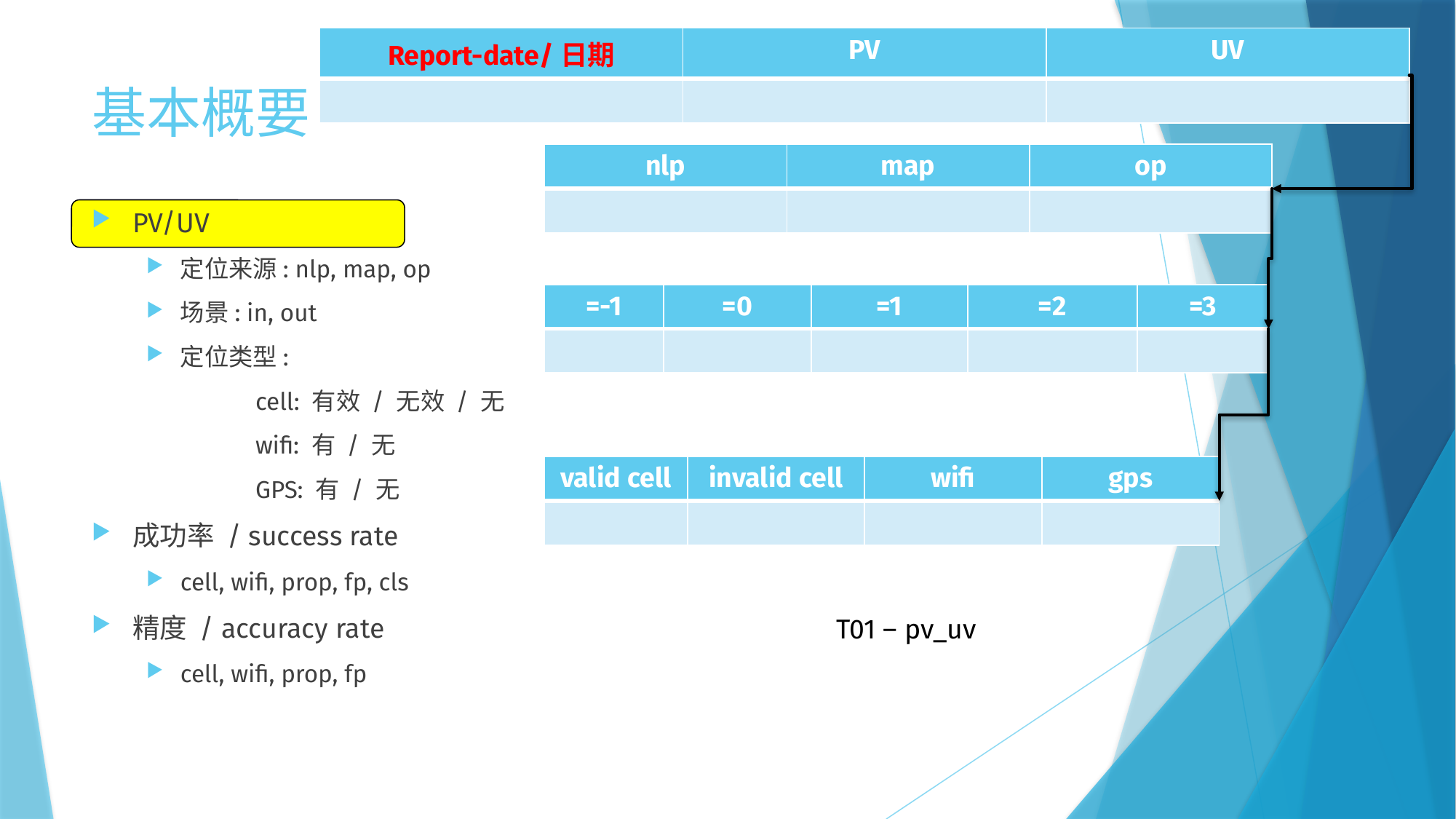

| Report-date/日期 | PV | UV |
| --- | --- | --- |
|  |  |  |
# 基本概要
| nlp | map | op |
| --- | --- | --- |
|  |  |  |

PV/UV
定位来源: nlp, map, op
场景: in, out
定位类型:
	cell: 有效 / 无效 / 无
	wifi: 有 / 无
	GPS: 有 / 无
成功率 / success rate
cell, wifi, prop, fp, cls
精度 / accuracy rate
cell, wifi, prop, fp
| =-1 | =0 | =1 | =2 | =3 |
| --- | --- | --- | --- | --- |
|  |  |  |  |  |
| valid cell | invalid cell | wifi | gps |
| --- | --- | --- | --- |
|  |  |  |  |
T01 – pv_uv